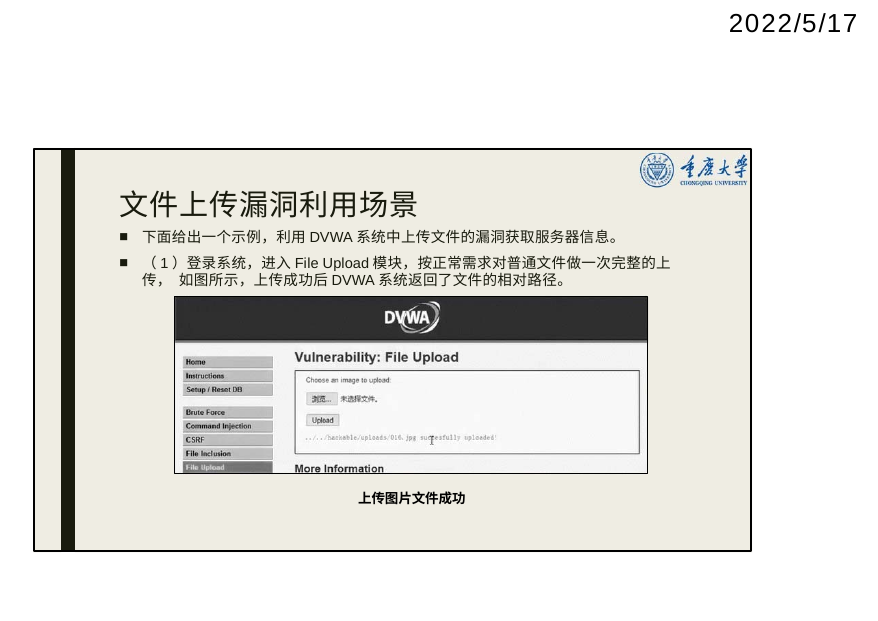

# 2022/5/17

文件上传漏洞利用场景
下面给出一个示例，利用DVWA系统中上传文件的漏洞获取服务器信息。
（1）登录系统，进入File Upload模块，按正常需求对普通文件做一次完整的上传，  如图所示，上传成功后DVWA系统返回了文件的相对路径。

上传图片文件成功